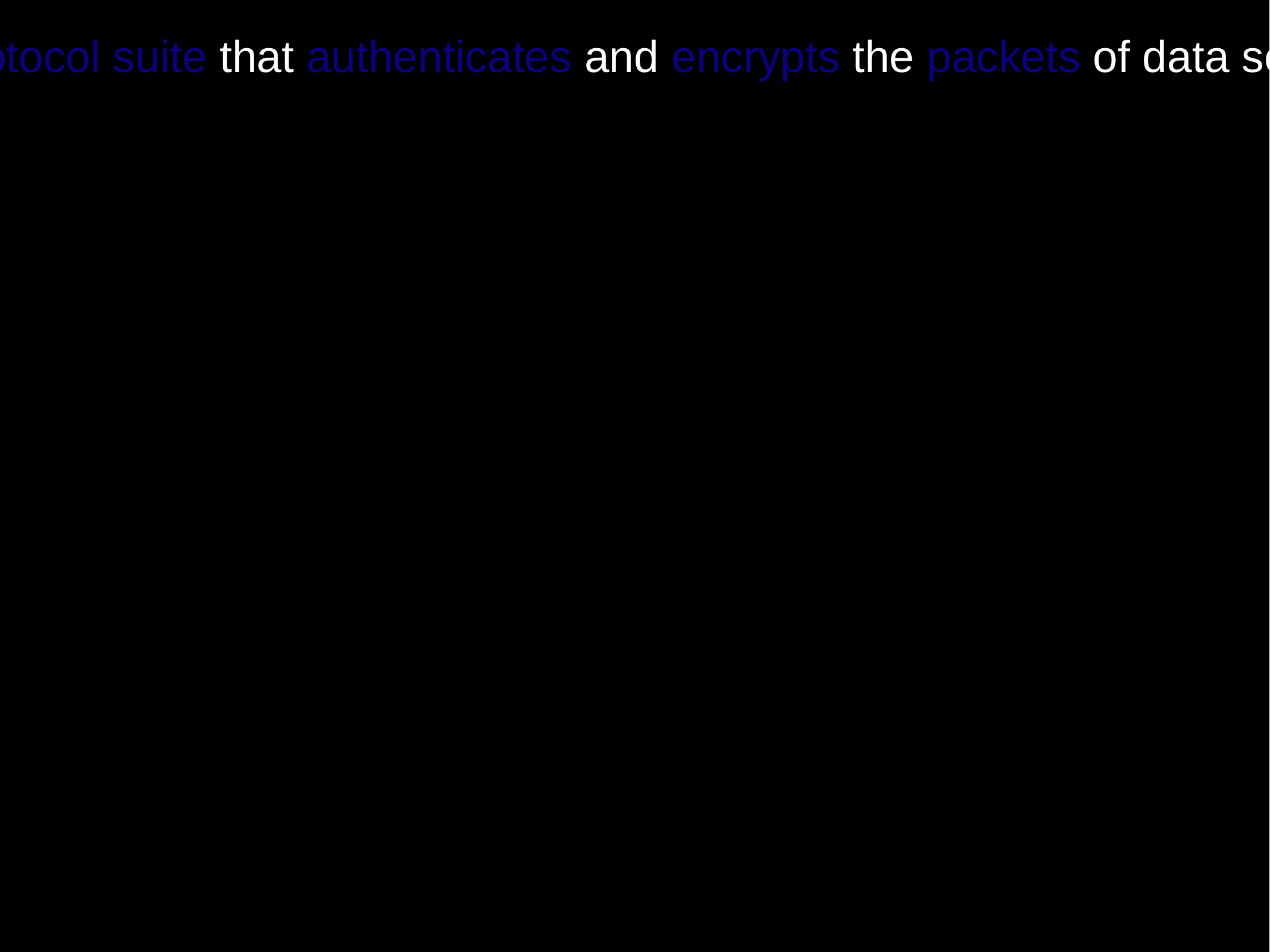

IPSec: Internet Protocol Security, is a network protocol suite that authenticates and encrypts the packets of data sent over a network. Works in Level3 - Network layer
Authentication Header (AH)
Encapsulating Security Payload (ESP)
PII: personally identifiable information
some tips for using google:
site:www.panasonic.com ais
搜索制定www上的keyword
link:www.panasonic.com
搜索含有指向制定www的webpage
一些常用调查网络的命令
ping xxx
nslookup xxx
traceroute www.panasonic.co.jp
Simple Network Management Protocol (SNMP)